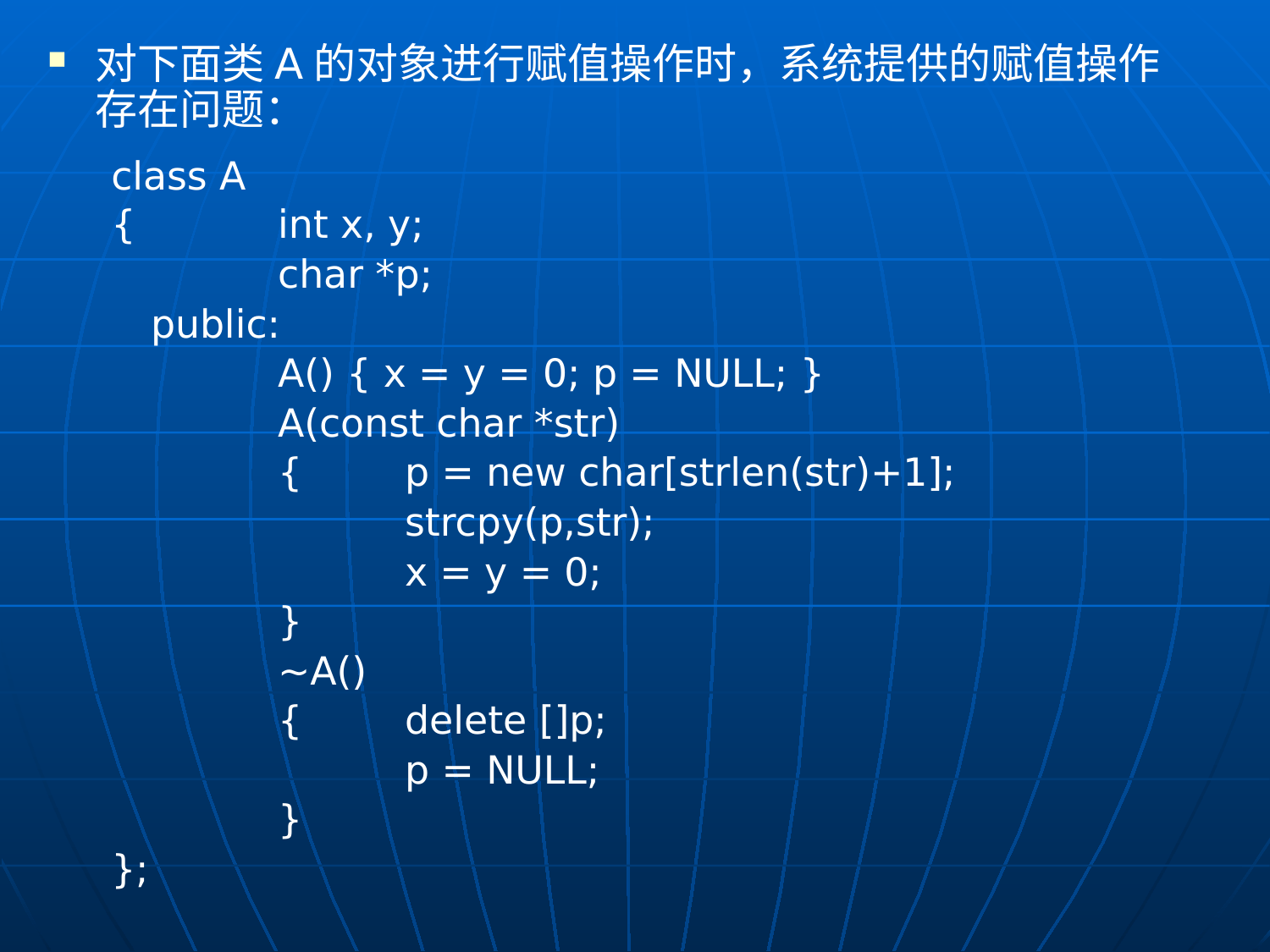

对下面类A的对象进行赋值操作时，系统提供的赋值操作存在问题：
class A
{		int x, y;
		char *p;
	public:
		A() { x = y = 0; p = NULL; }
		A(const char *str)
		{	p = new char[strlen(str)+1];
			strcpy(p,str);
			x = y = 0;
		}
		~A()
		{	delete []p;
			p = NULL;
		}
};